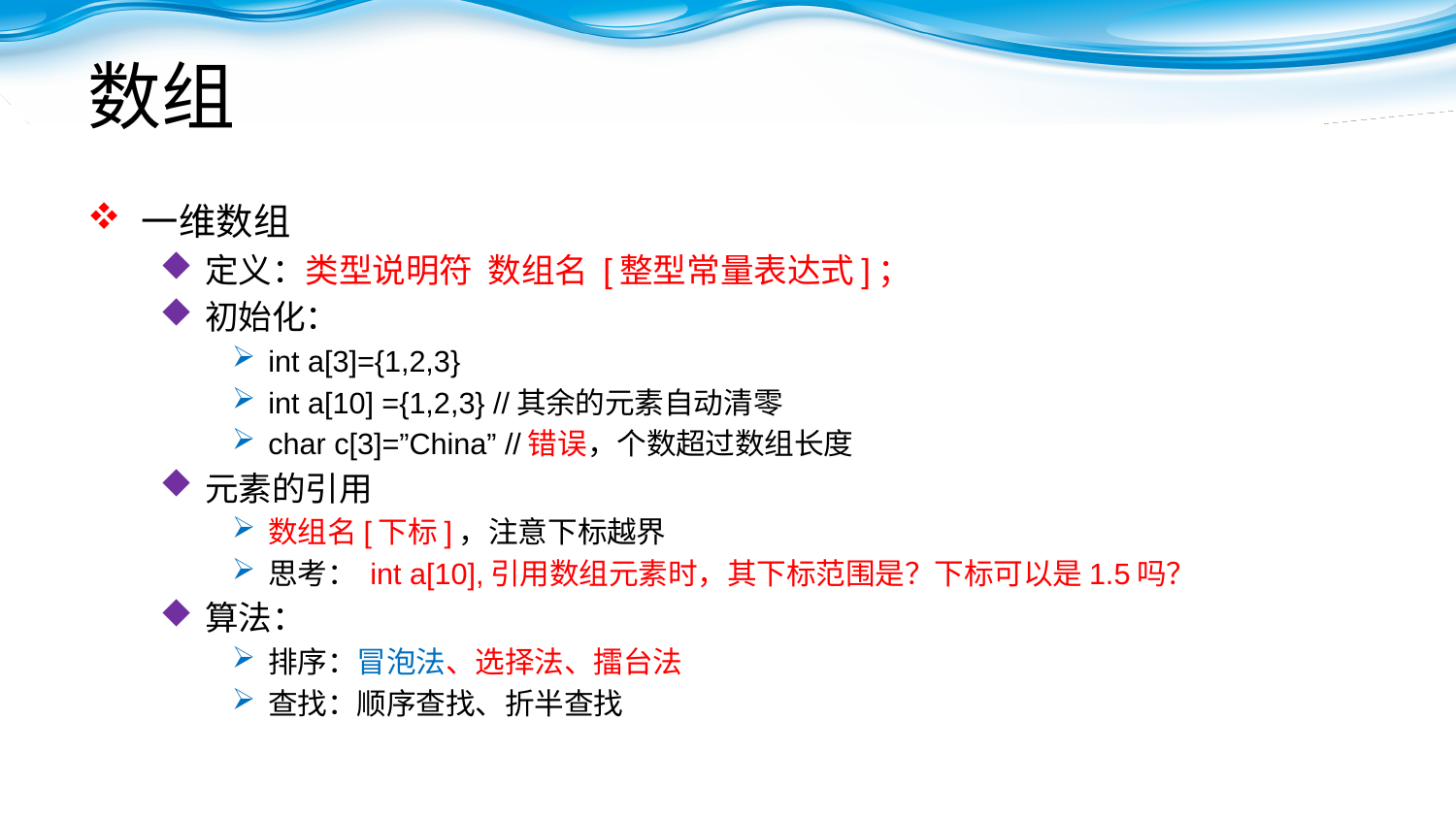

# 数组
一维数组
定义：类型说明符  数组名 [整型常量表达式]；
初始化：
int a[3]={1,2,3}
int a[10] ={1,2,3} //其余的元素自动清零
char c[3]=”China” //错误，个数超过数组长度
元素的引用
数组名[下标]，注意下标越界
思考： int a[10],引用数组元素时，其下标范围是？下标可以是1.5吗？
算法：
排序：冒泡法、选择法、擂台法
查找：顺序查找、折半查找